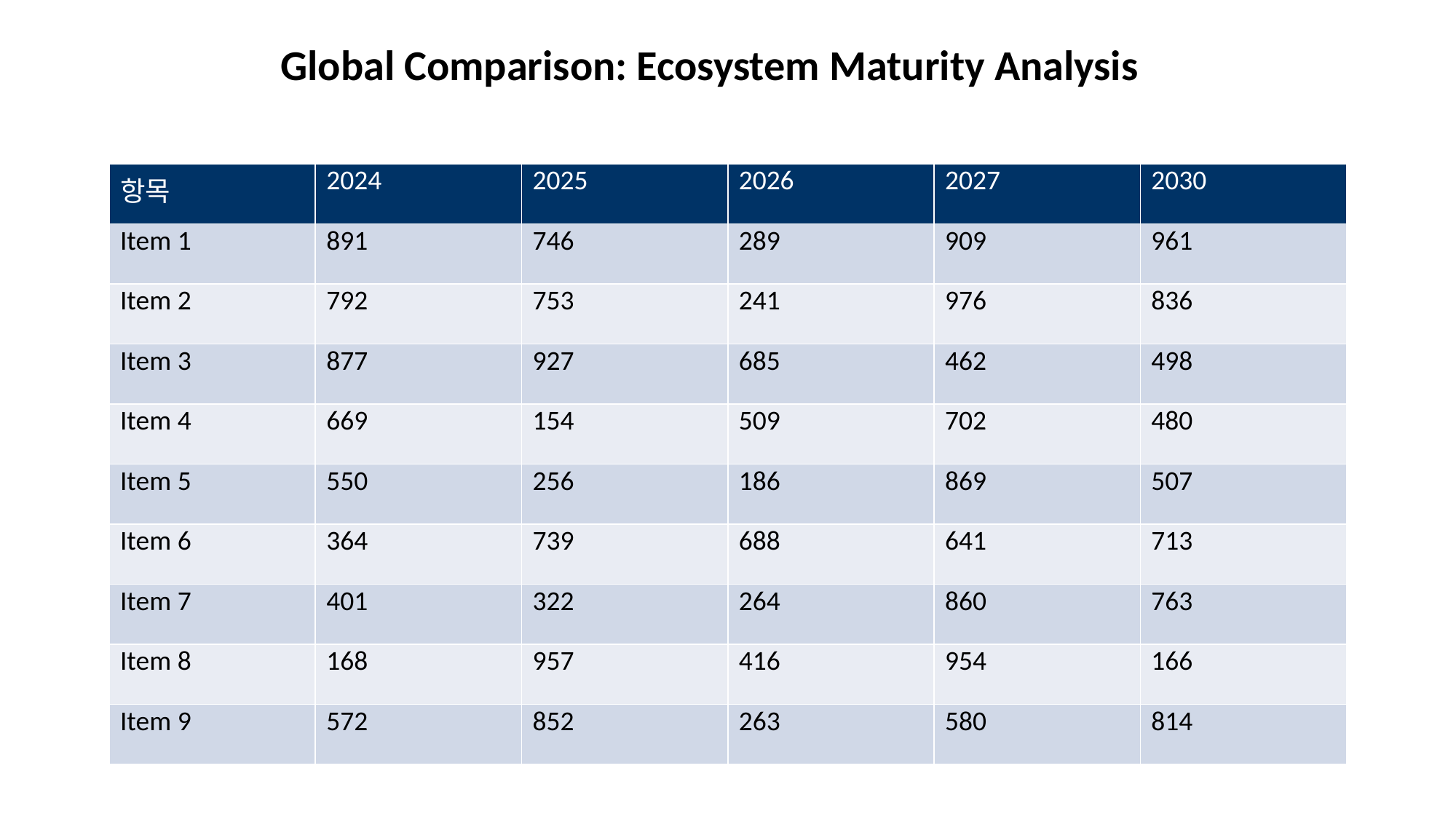

Global Comparison: Ecosystem Maturity Analysis
#
| 항목 | 2024 | 2025 | 2026 | 2027 | 2030 |
| --- | --- | --- | --- | --- | --- |
| Item 1 | 891 | 746 | 289 | 909 | 961 |
| Item 2 | 792 | 753 | 241 | 976 | 836 |
| Item 3 | 877 | 927 | 685 | 462 | 498 |
| Item 4 | 669 | 154 | 509 | 702 | 480 |
| Item 5 | 550 | 256 | 186 | 869 | 507 |
| Item 6 | 364 | 739 | 688 | 641 | 713 |
| Item 7 | 401 | 322 | 264 | 860 | 763 |
| Item 8 | 168 | 957 | 416 | 954 | 166 |
| Item 9 | 572 | 852 | 263 | 580 | 814 |